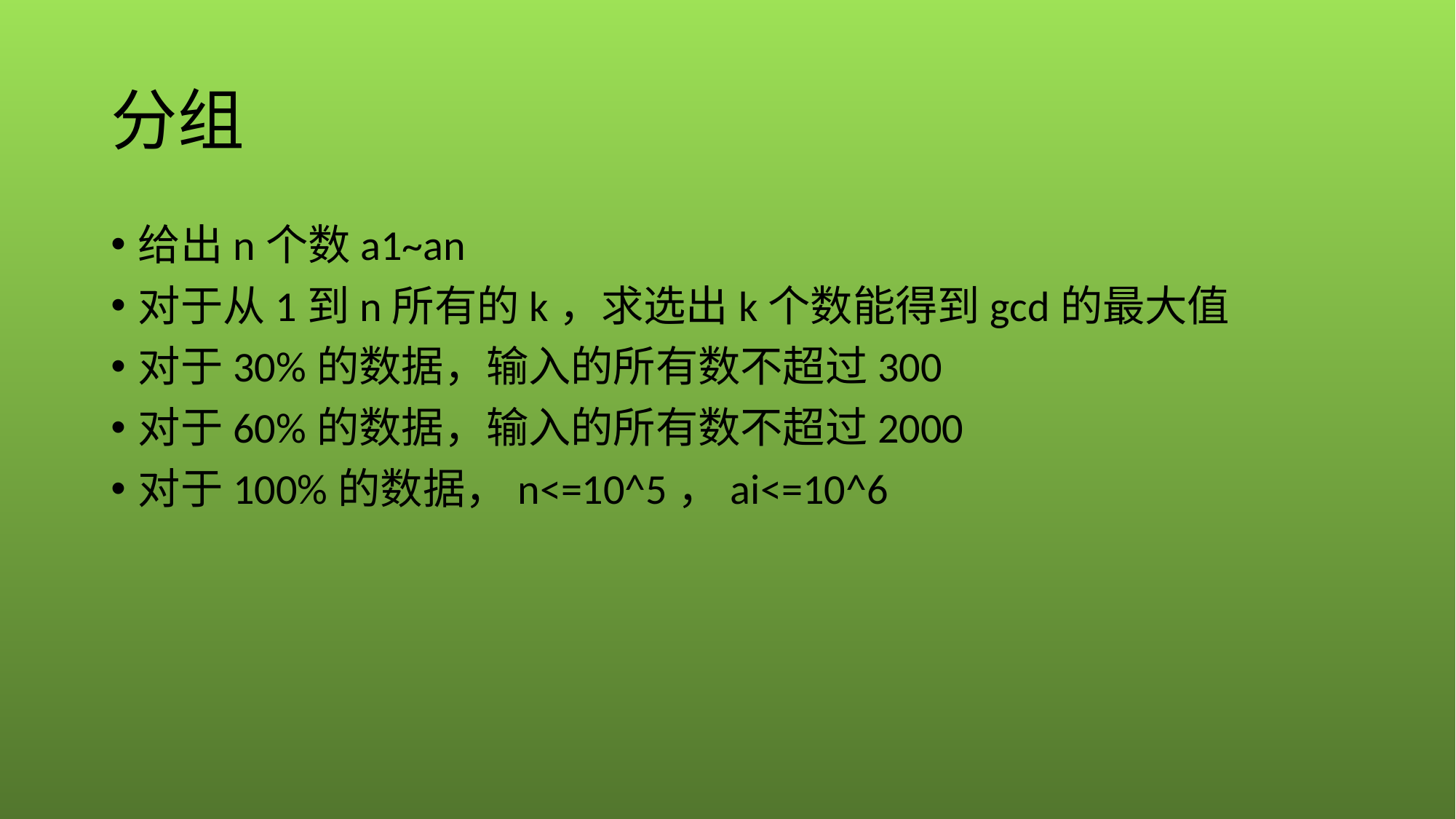

# 分组
给出n个数a1~an
对于从1到n所有的k，求选出k个数能得到gcd的最大值
对于30%的数据，输入的所有数不超过300
对于60%的数据，输入的所有数不超过2000
对于100%的数据，n<=10^5，ai<=10^6